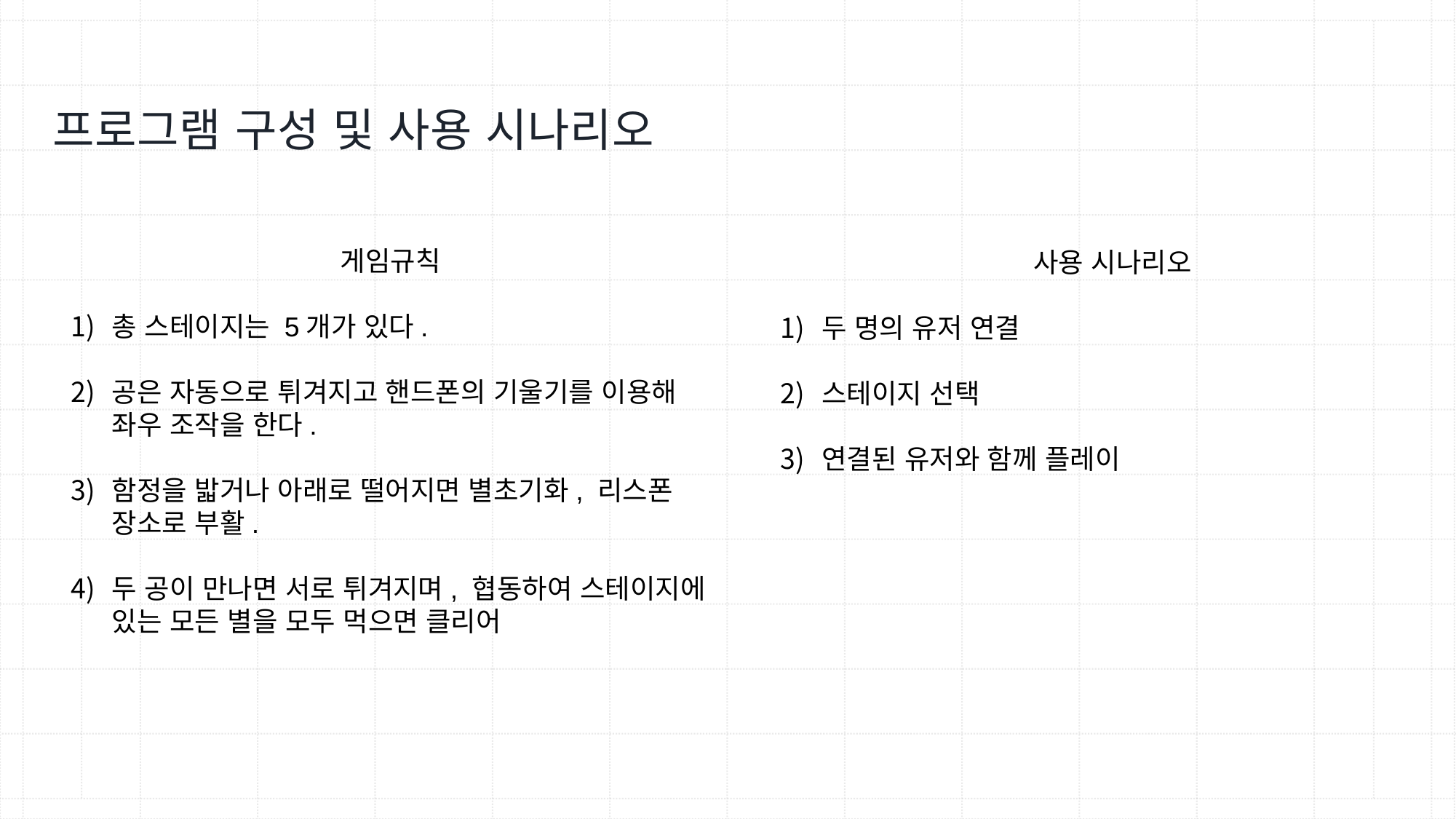

프로그램 구성 및 사용 시나리오
게임규칙

총 스테이지는 5개가 있다.

공은 자동으로 튀겨지고 핸드폰의 기울기를 이용해 좌우 조작을 한다.

함정을 밟거나 아래로 떨어지면 별초기화, 리스폰 장소로 부활.

두 공이 만나면 서로 튀겨지며, 협동하여 스테이지에 있는 모든 별을 모두 먹으면 클리어

사용 시나리오

두 명의 유저 연결

스테이지 선택

연결된 유저와 함께 플레이